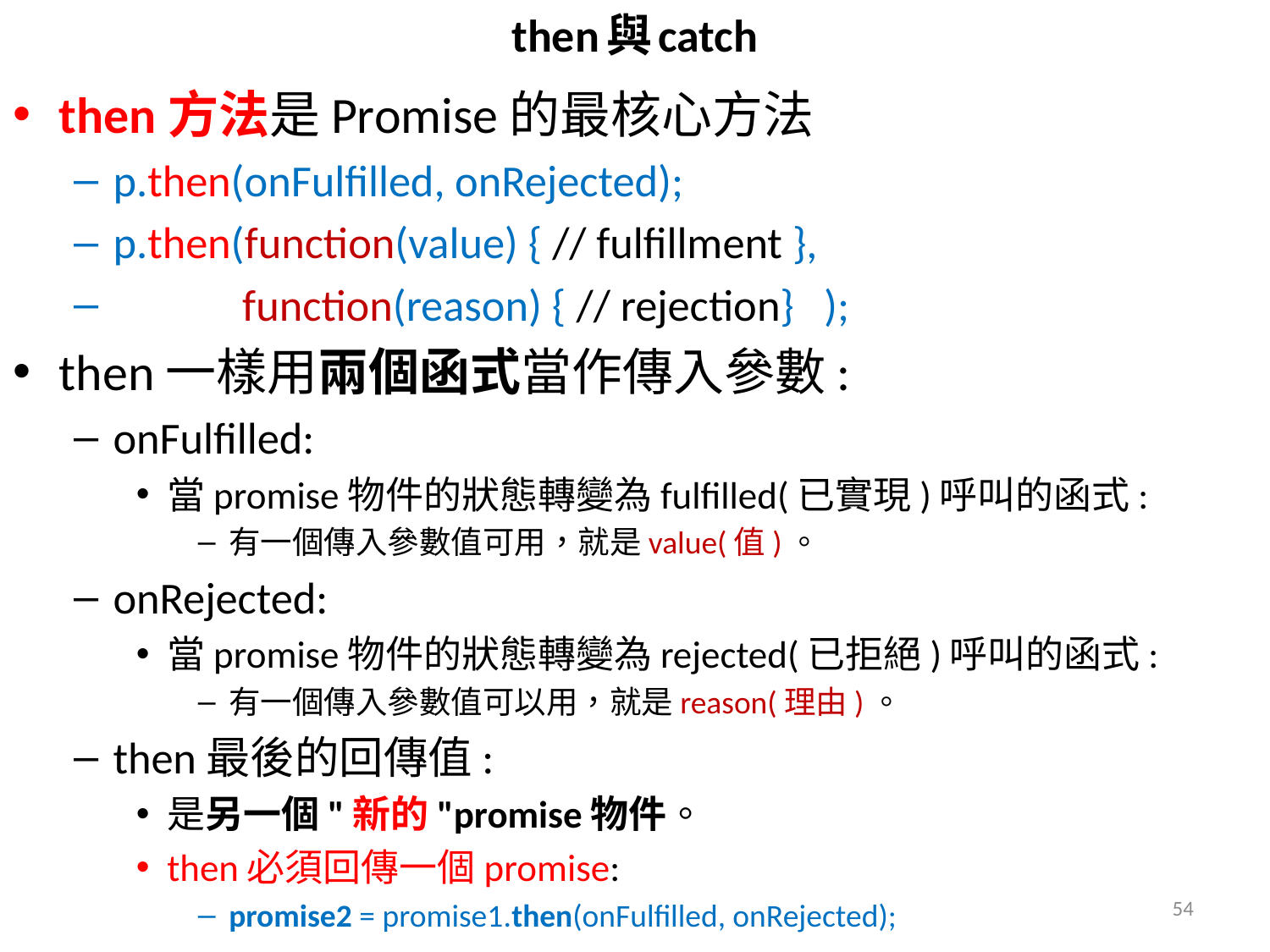

# then與catch
then方法是Promise的最核心方法
p.then(onFulfilled, onRejected);
p.then(function(value) { // fulfillment },
             function(reason) { // rejection}   );
then一樣用兩個函式當作傳入參數:
onFulfilled:
當promise物件的狀態轉變為fulfilled(已實現)呼叫的函式:
有一個傳入參數值可用，就是value(值)。
onRejected:
當promise物件的狀態轉變為rejected(已拒絕)呼叫的函式:
有一個傳入參數值可以用，就是reason(理由)。
then最後的回傳值:
是另一個"新的"promise物件。
then必須回傳一個promise:
promise2 = promise1.then(onFulfilled, onRejected);

54